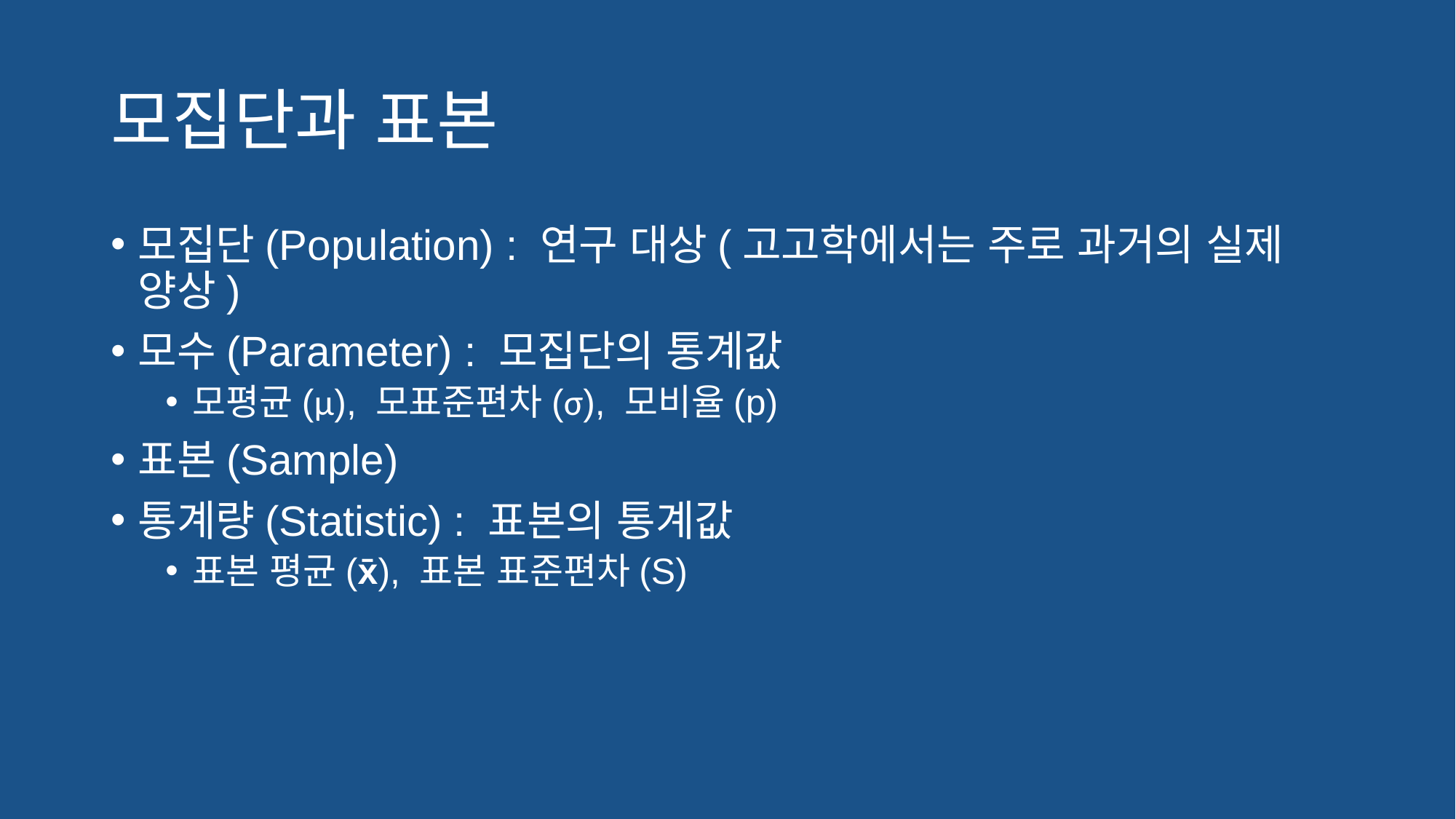

# 모집단과 표본
모집단(Population) : 연구 대상(고고학에서는 주로 과거의 실제 양상)
모수(Parameter) : 모집단의 통계값
모평균(μ), 모표준편차(σ), 모비율(p)
표본(Sample)
통계량(Statistic) : 표본의 통계값
표본 평균(x̄), 표본 표준편차(S)